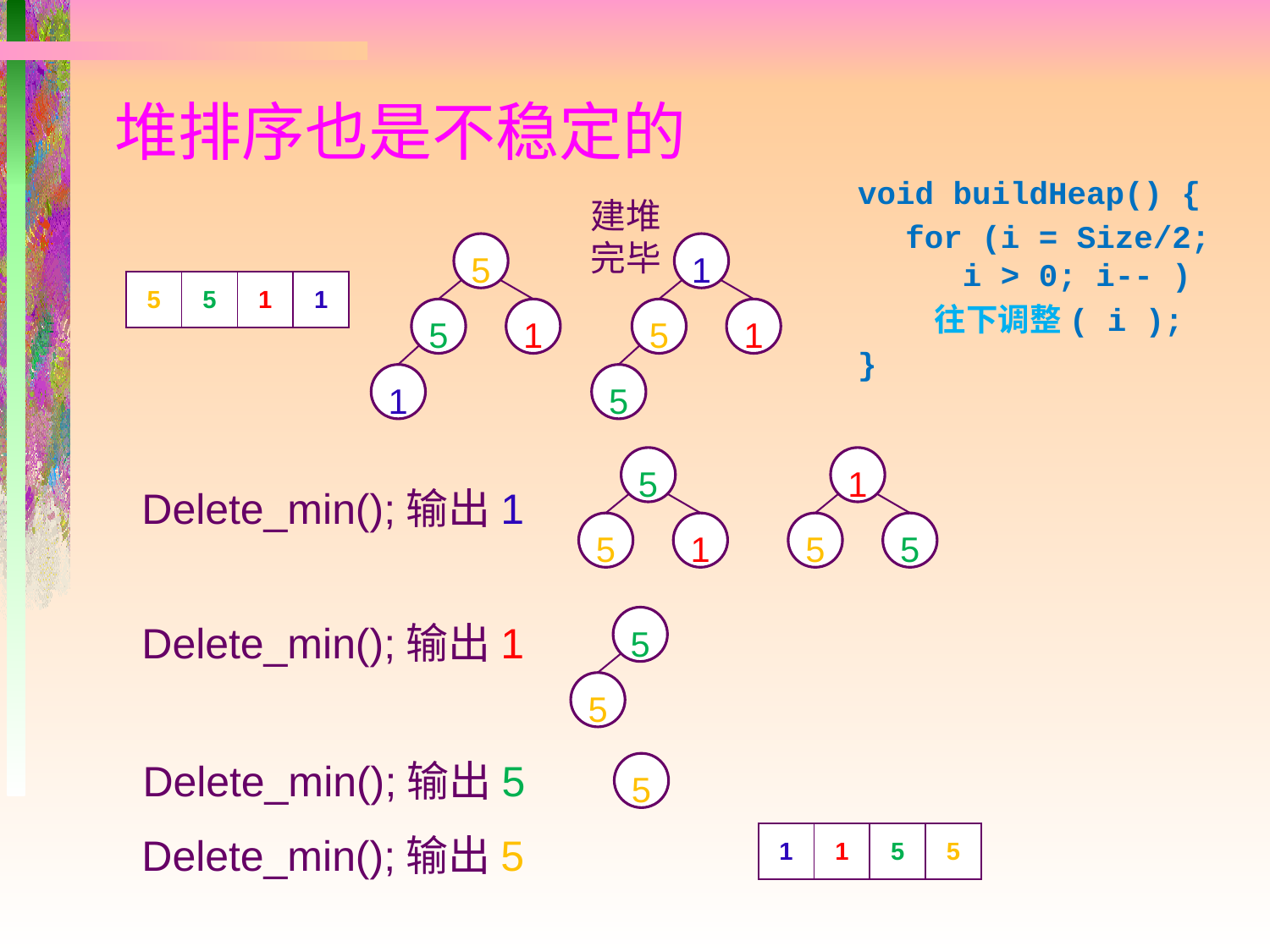

# 堆排序也是不稳定的
void buildHeap() {
	for (i = Size/2;
   i > 0; i-- )
	   往下调整( i );
}
建堆
完毕
5
5
1
1
1
5
1
5
| 5 | 5 | 1 | 1 |
| --- | --- | --- | --- |
5
5
1
1
5
5
Delete_min();输出1
5
5
Delete_min();输出1
Delete_min();输出5
5
Delete_min();输出5
| 1 | 1 | 5 | 5 |
| --- | --- | --- | --- |